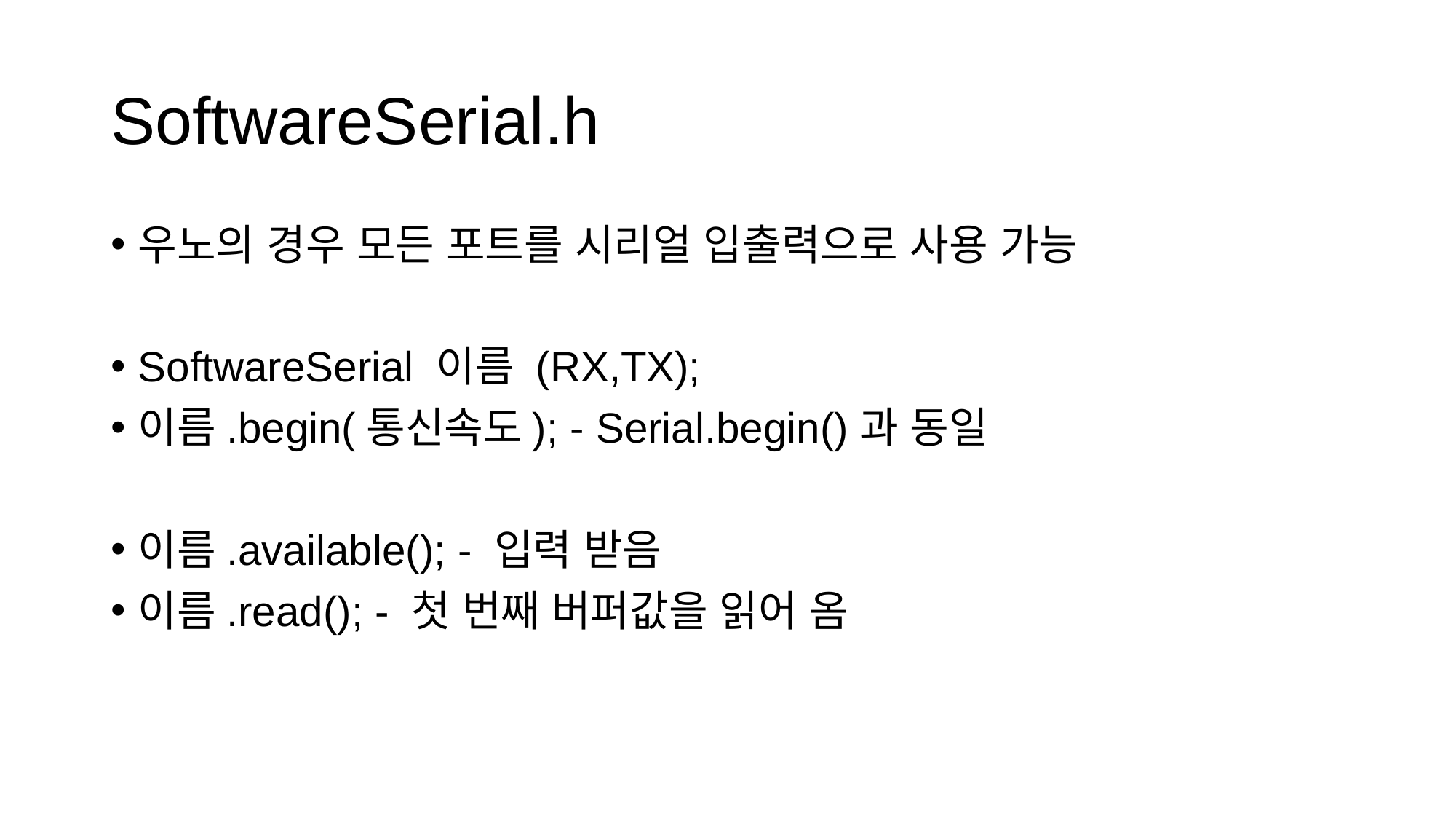

# SoftwareSerial.h
우노의 경우 모든 포트를 시리얼 입출력으로 사용 가능

SoftwareSerial 이름 (RX,TX);
이름.begin(통신속도); - Serial.begin()과 동일

이름.available(); - 입력 받음
이름.read(); - 첫 번째 버퍼값을 읽어 옴